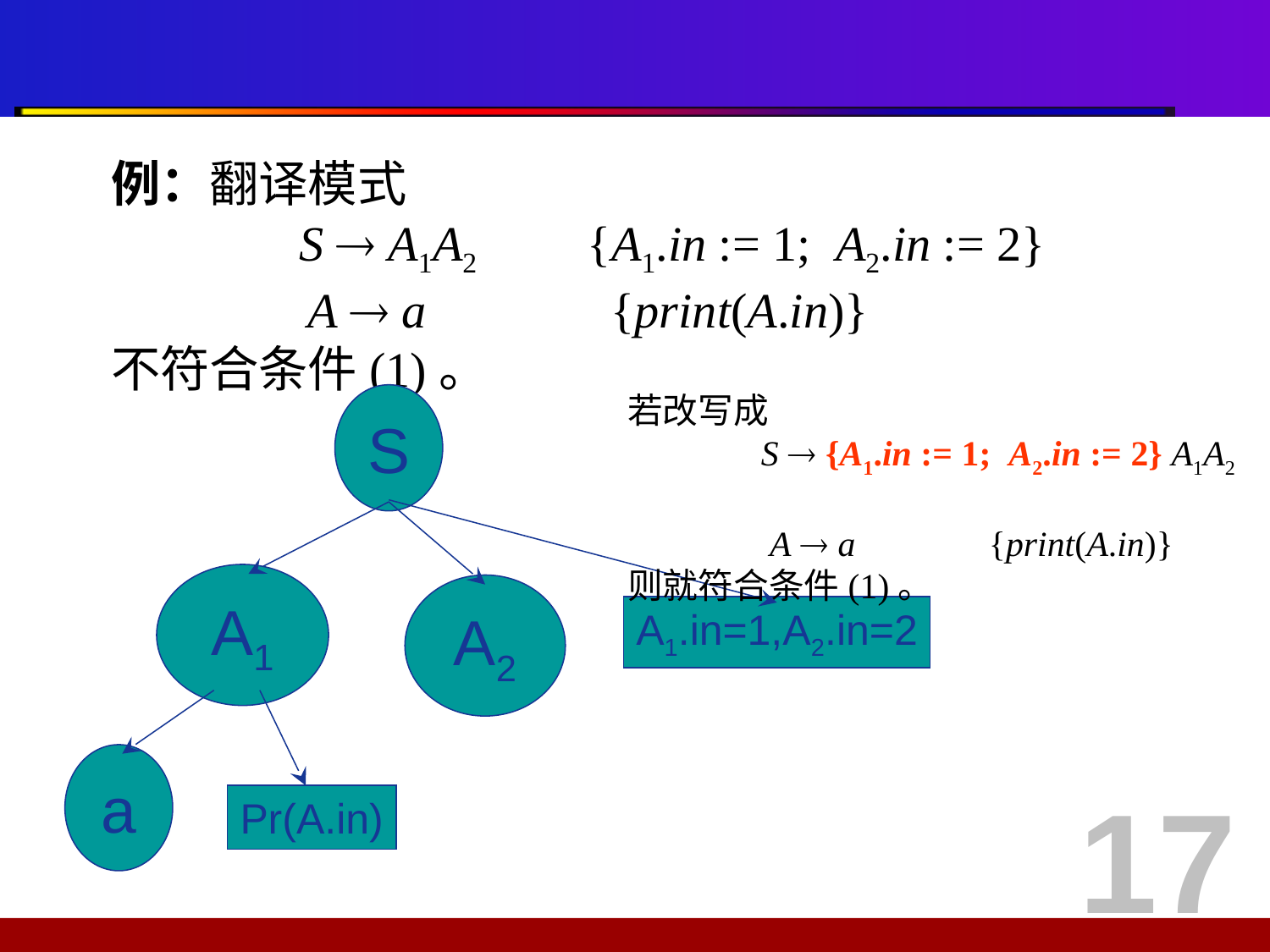

例：翻译模式
                S → A1A2         {A1.in := 1;  A2.in := 2}
                A → a               {print(A.in)}
不符合条件(1)。

若改写成
                S → {A1.in := 1;  A2.in := 2} A1A2
                A → a               {print(A.in)}
则就符合条件(1)。
S

A1
A2
A1.in=1,A2.in=2

a
Pr(A.in)
17